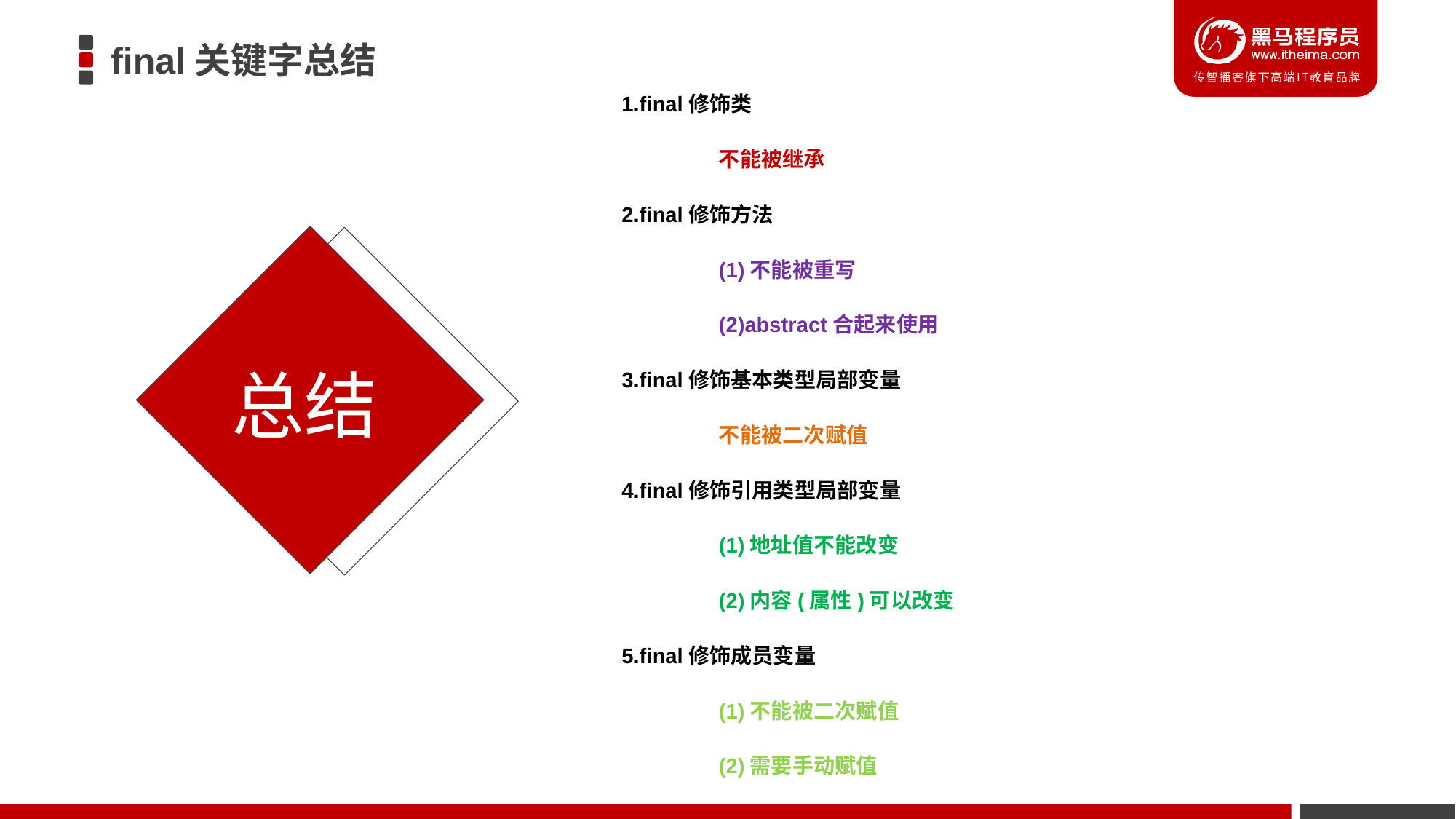

# final关键字总结
  1.final修饰类
	不能被继承
  2.final修饰方法
    	(1)不能被重写
    	(2)abstract合起来使用
  3.final修饰基本类型局部变量
	不能被二次赋值
  4.final修饰引用类型局部变量
    	(1)地址值不能改变
    	(2)内容(属性)可以改变
  5.final修饰成员变量
    	(1)不能被二次赋值
    	(2)需要手动赋值